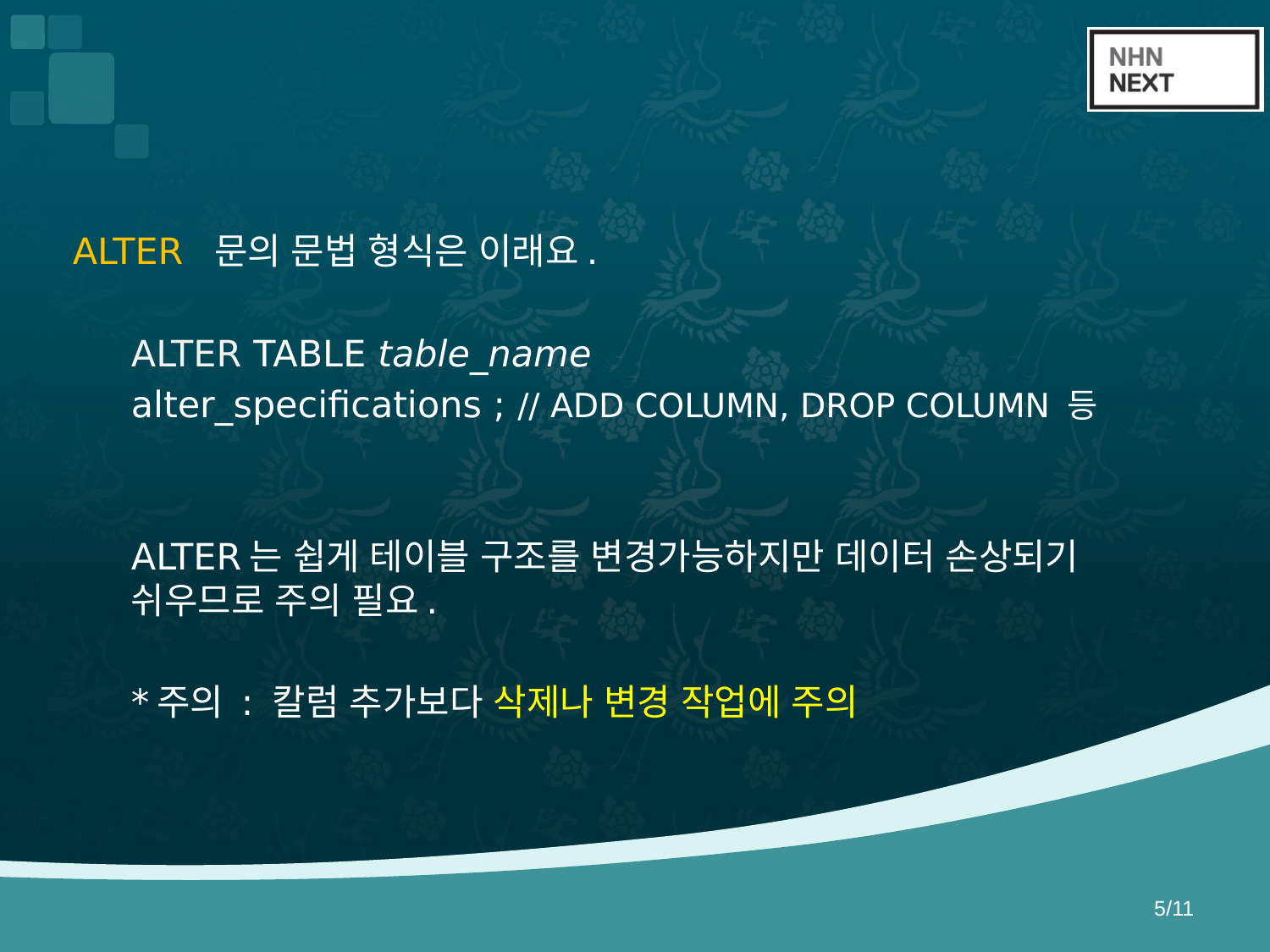

#
ALTER  문의 문법 형식은 이래요.

ALTER TABLE table_name
alter_specifications ; // ADD COLUMN, DROP COLUMN 등

ALTER는 쉽게 테이블 구조를 변경가능하지만 데이터 손상되기 쉬우므로 주의 필요.

*주의 : 칼럼 추가보다 삭제나 변경 작업에 주의

5/11